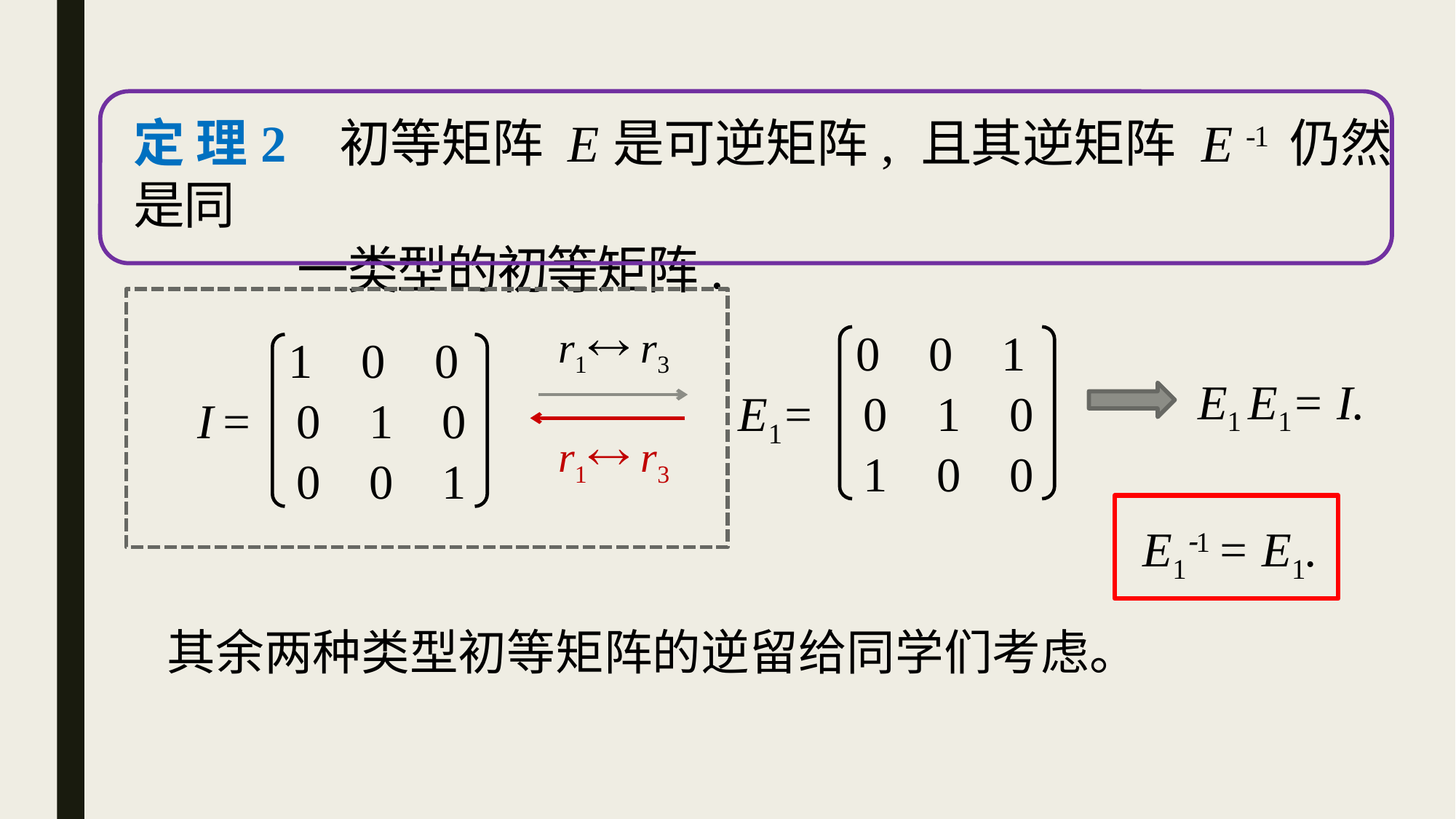

定 理2   初等矩阵 E是可逆矩阵, 且其逆矩阵 E -1 仍然是同
               一类型的初等矩阵.

r1↔ r3
0    0    1
1    0    0

E1 E1= I.
E1=
 0    1    0

I =
 0    1    0
r1↔ r3
 1    0    0
 0    0    1

E1−1 = E1.
其余两种类型初等矩阵的逆留给同学们考虑。